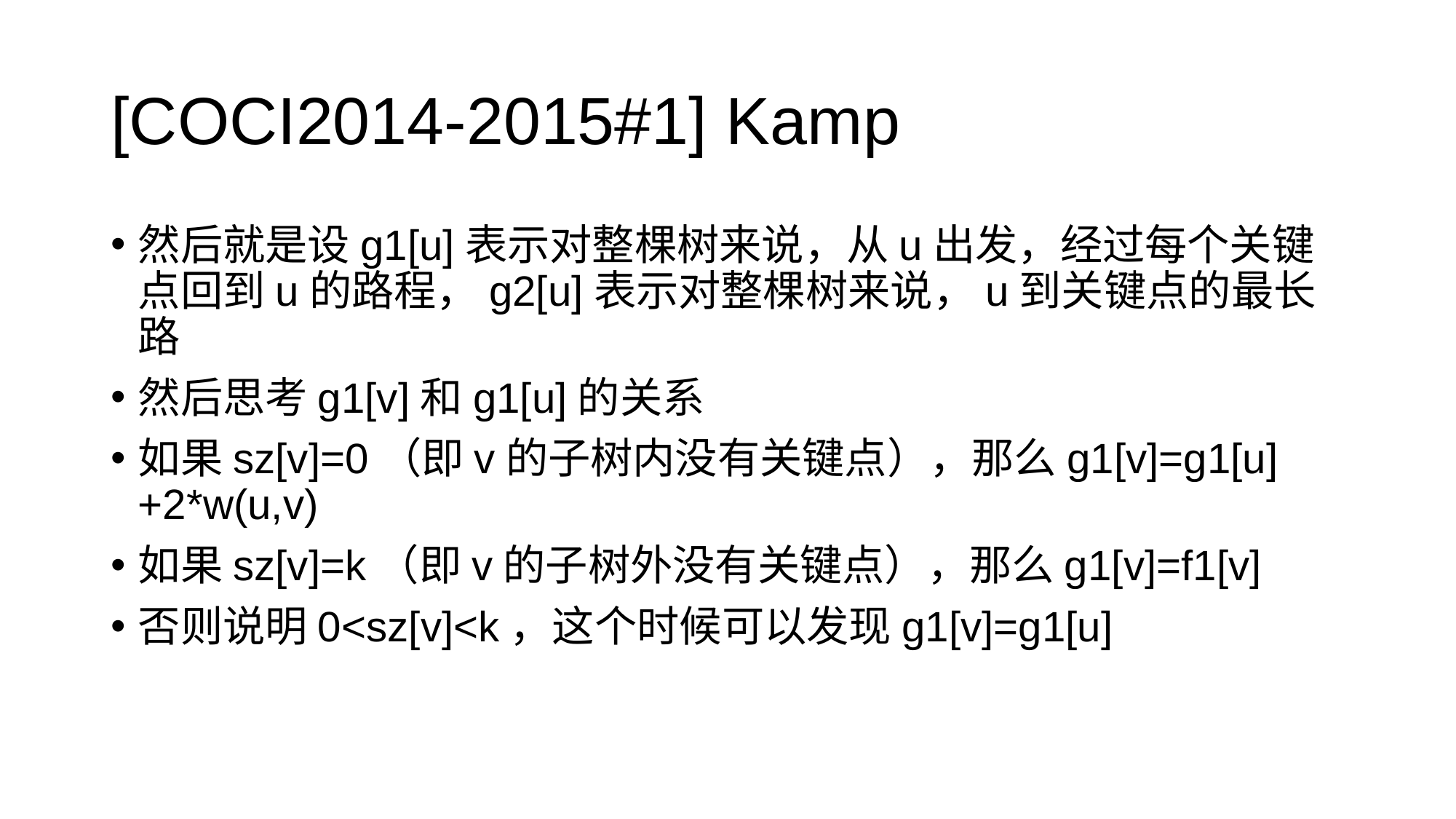

# [COCI2014-2015#1] Kamp
然后就是设g1[u]表示对整棵树来说，从u出发，经过每个关键点回到u的路程，g2[u]表示对整棵树来说，u到关键点的最长路
然后思考g1[v]和g1[u]的关系
如果sz[v]=0（即v的子树内没有关键点），那么g1[v]=g1[u]+2*w(u,v)
如果sz[v]=k（即v的子树外没有关键点），那么g1[v]=f1[v]
否则说明0<sz[v]<k，这个时候可以发现g1[v]=g1[u]